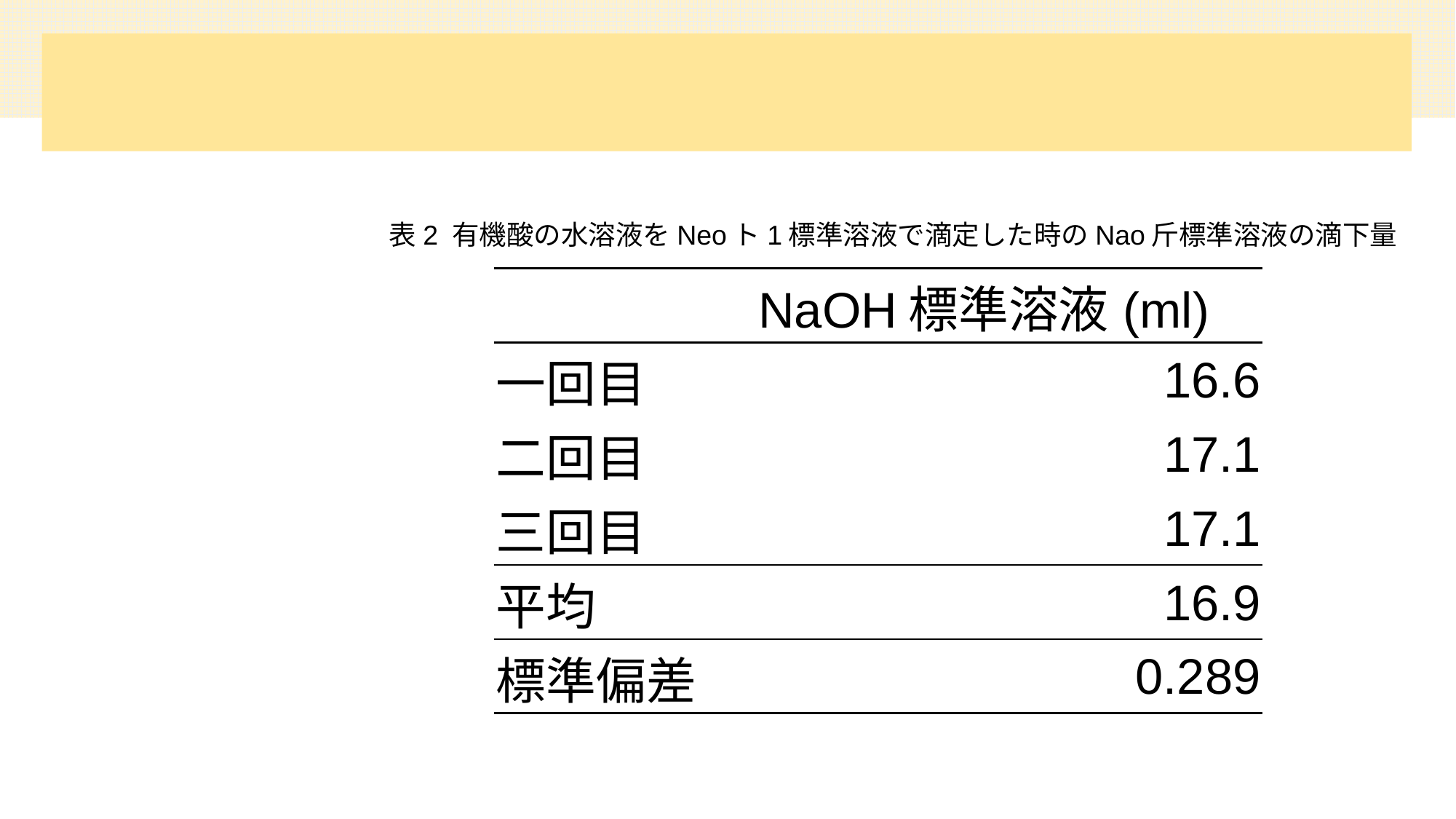

O92

表2 有機酸の水溶液をNeoト1標準溶液で滴定した時のNao斤標準溶液の滴下量
|  | NaOH標準溶液(ml) |
| --- | --- |
| 一回目 | 16.6 |
| 二回目 | 17.1 |
| 三回目 | 17.1 |
| 平均 | 16.9 |
| 標準偏差 | 0.289 |